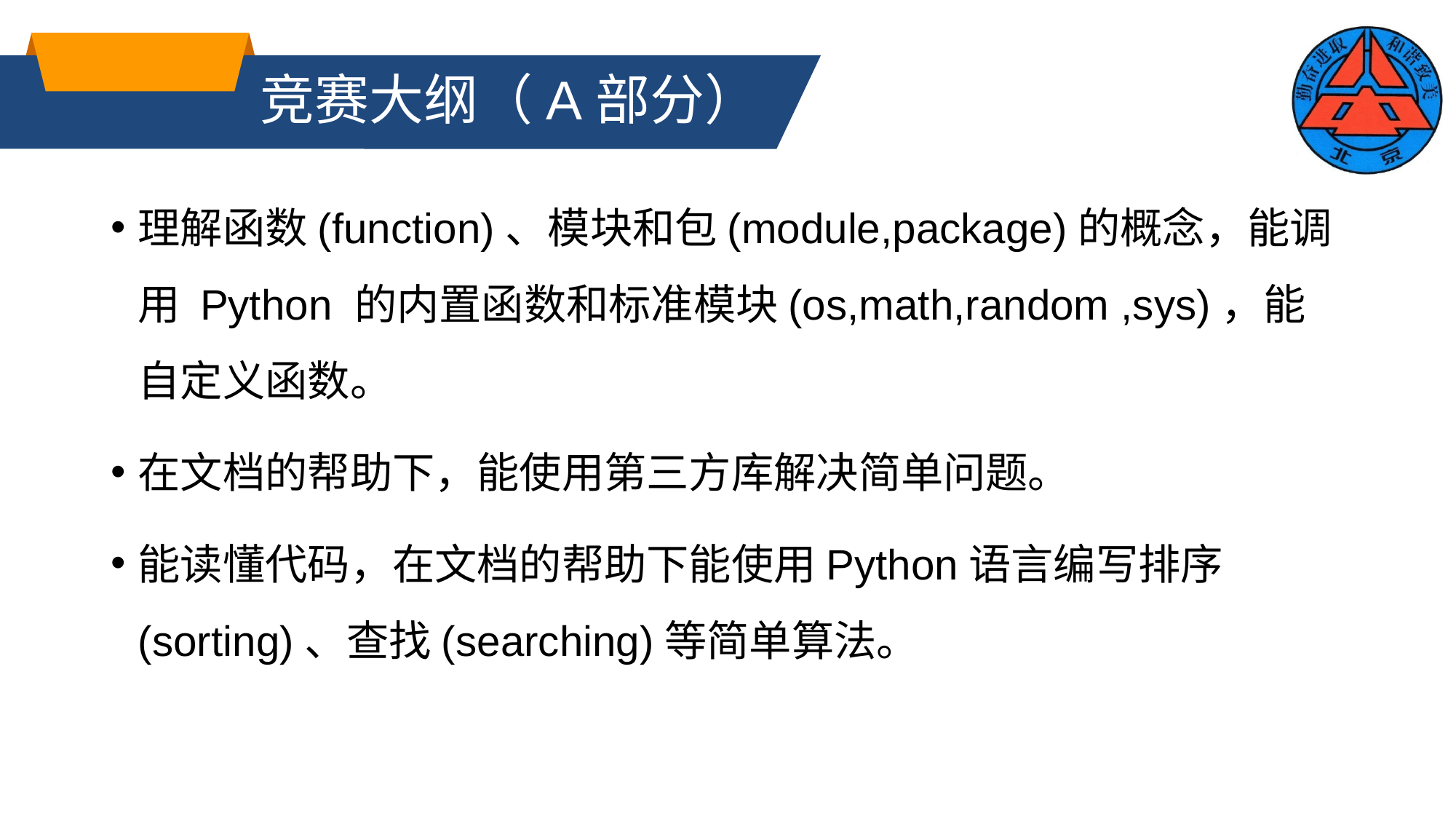

# 竞赛大纲（A部分）
理解函数(function)、模块和包(module,package)的概念，能调用 Python 的内置函数和标准模块(os,math,random ,sys)，能自定义函数。
在文档的帮助下，能使用第三方库解决简单问题。
能读懂代码，在文档的帮助下能使用Python语言编写排序(sorting)、查找(searching)等简单算法。